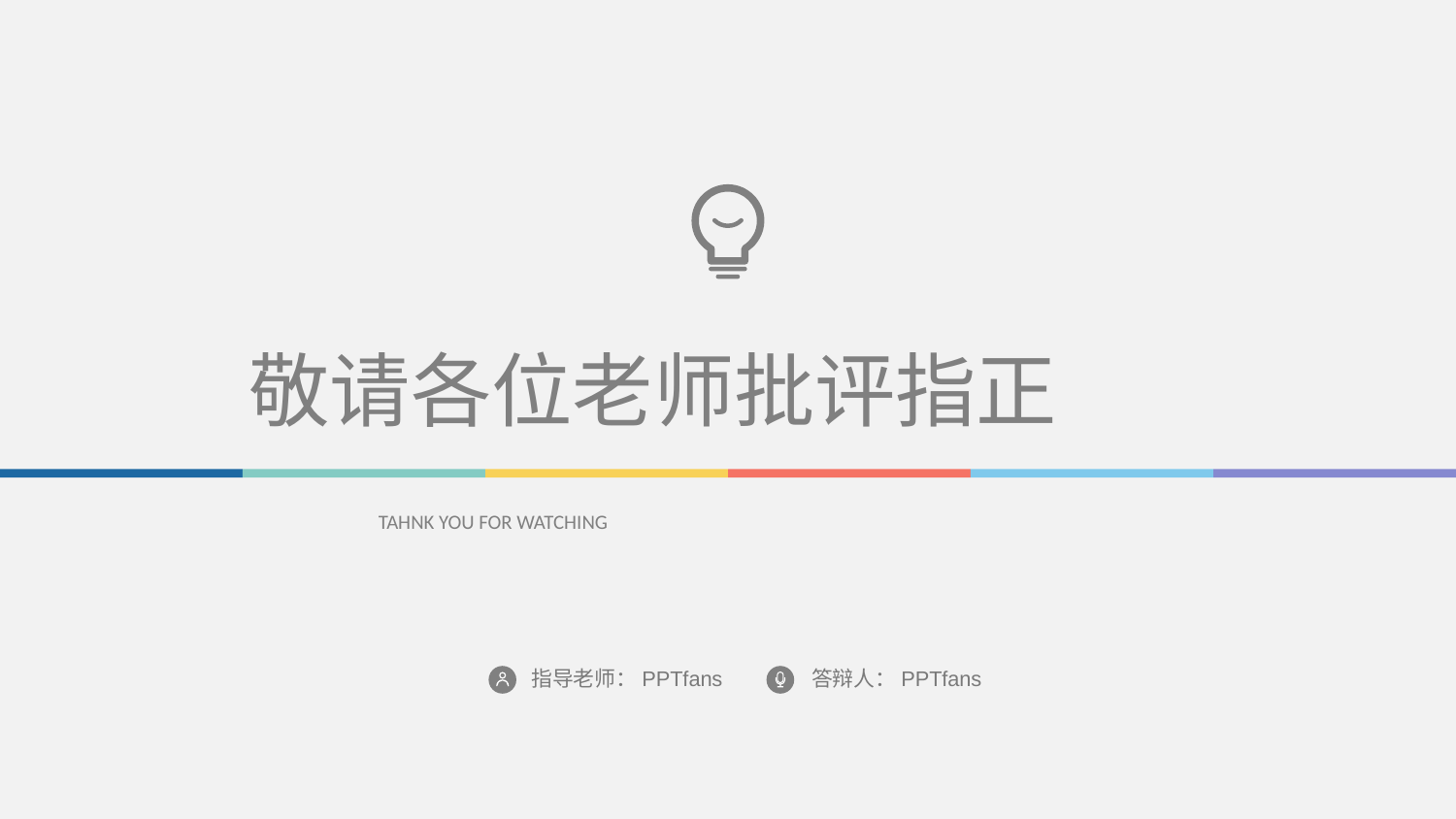

敬请各位老师批评指正

TAHNK YOU FOR WATCHING
指导老师：PPTfans
答辩人：PPTfans